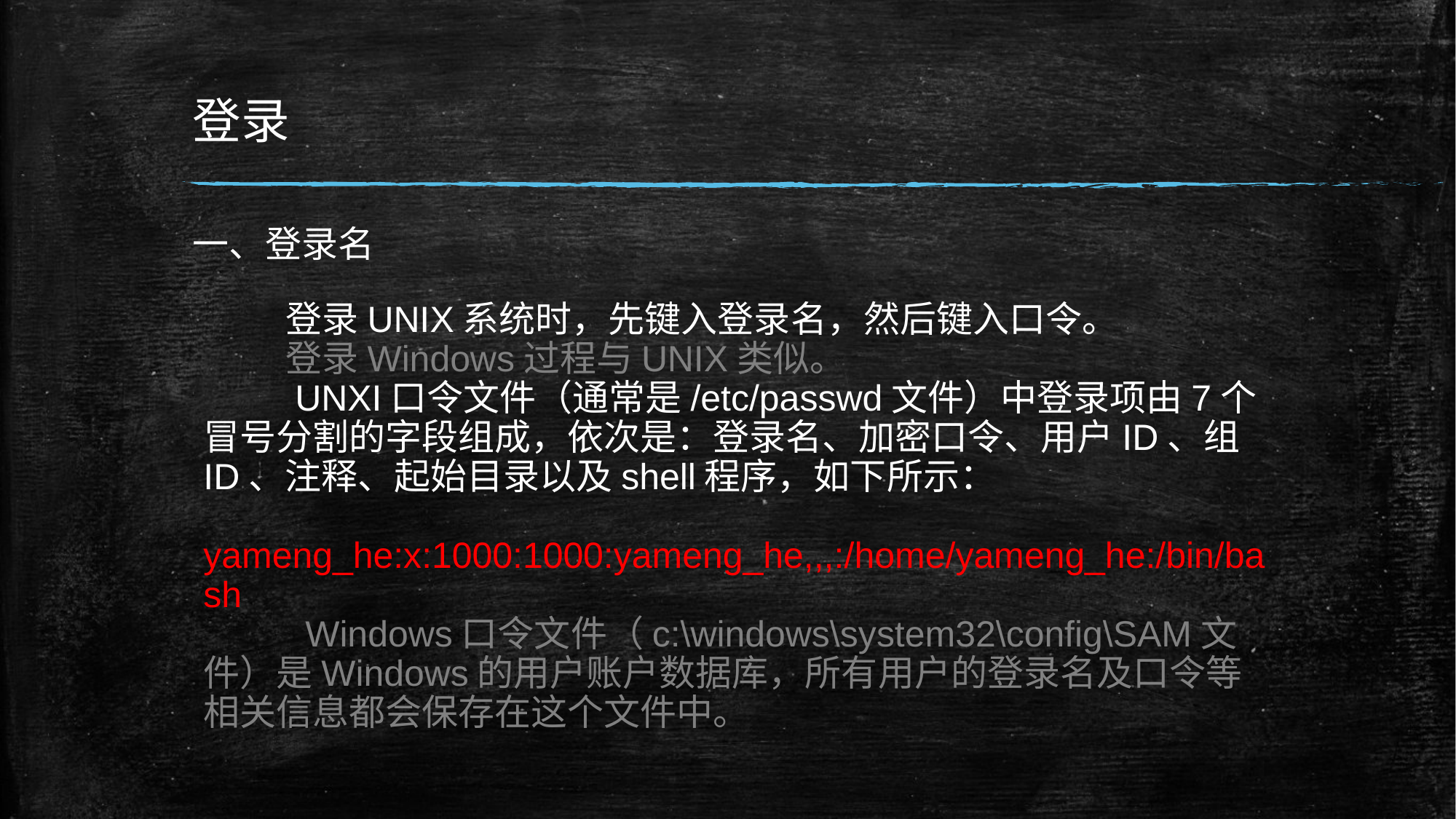

# 登录
一、登录名
         登录UNIX系统时，先键入登录名，然后键入口令。
         登录Windows过程与UNIX类似。
         UNXI口令文件（通常是/etc/passwd文件）中登录项由7个冒号分割的字段组成，依次是：登录名、加密口令、用户ID、组ID、注释、起始目录以及shell程序，如下所示：
  yameng_he:x:1000:1000:yameng_he,,,:/home/yameng_he:/bin/bash
          Windows口令文件（c:\windows\system32\config\SAM文件）是Windows的用户账户数据库，所有用户的登录名及口令等相关信息都会保存在这个文件中。